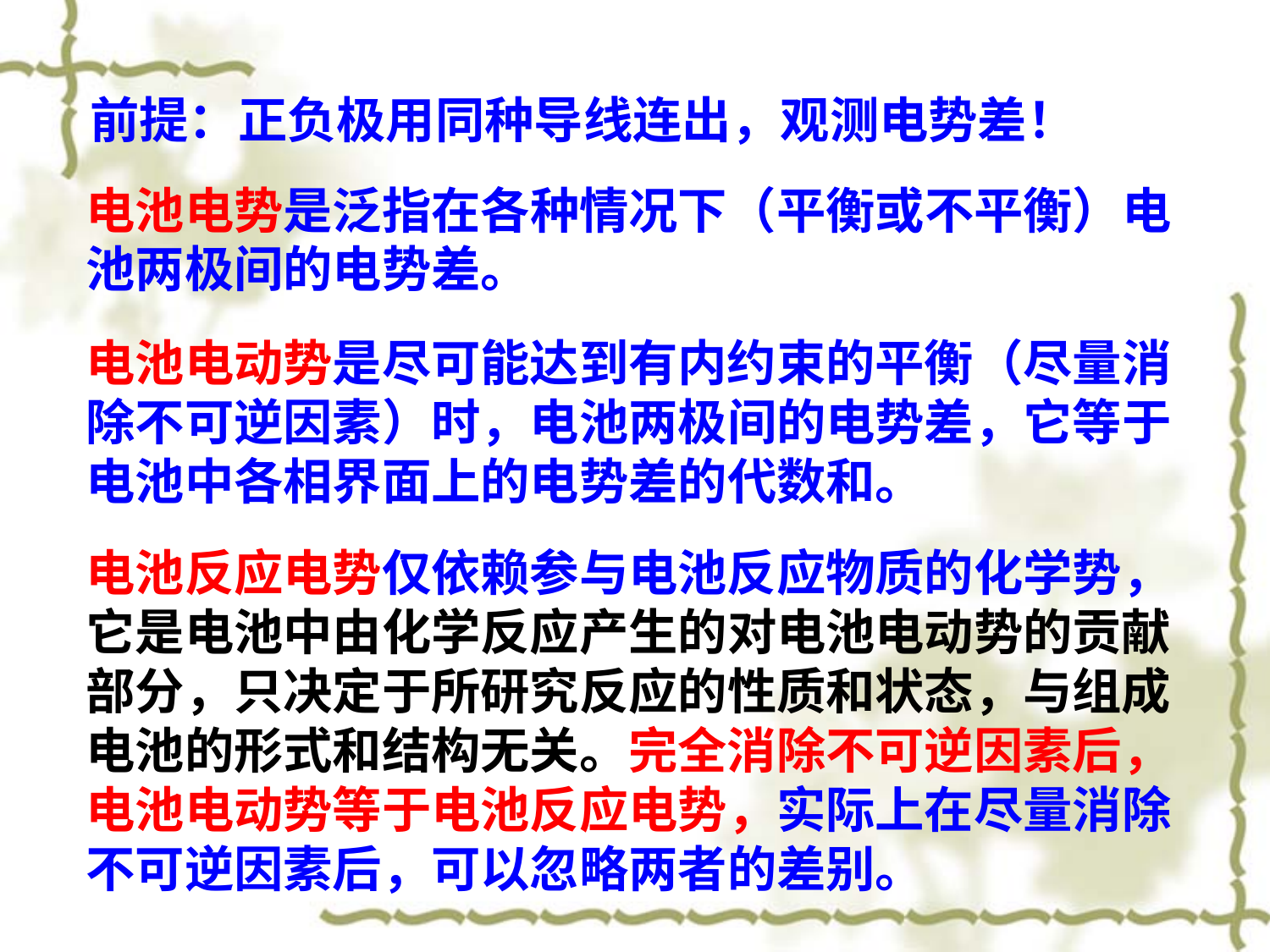

前提：正负极用同种导线连出，观测电势差！
电池电势是泛指在各种情况下（平衡或不平衡）电池两极间的电势差。
电池电动势是尽可能达到有内约束的平衡（尽量消除不可逆因素）时，电池两极间的电势差，它等于电池中各相界面上的电势差的代数和。
电池反应电势仅依赖参与电池反应物质的化学势，它是电池中由化学反应产生的对电池电动势的贡献部分，只决定于所研究反应的性质和状态，与组成电池的形式和结构无关。完全消除不可逆因素后，电池电动势等于电池反应电势，实际上在尽量消除不可逆因素后，可以忽略两者的差别。